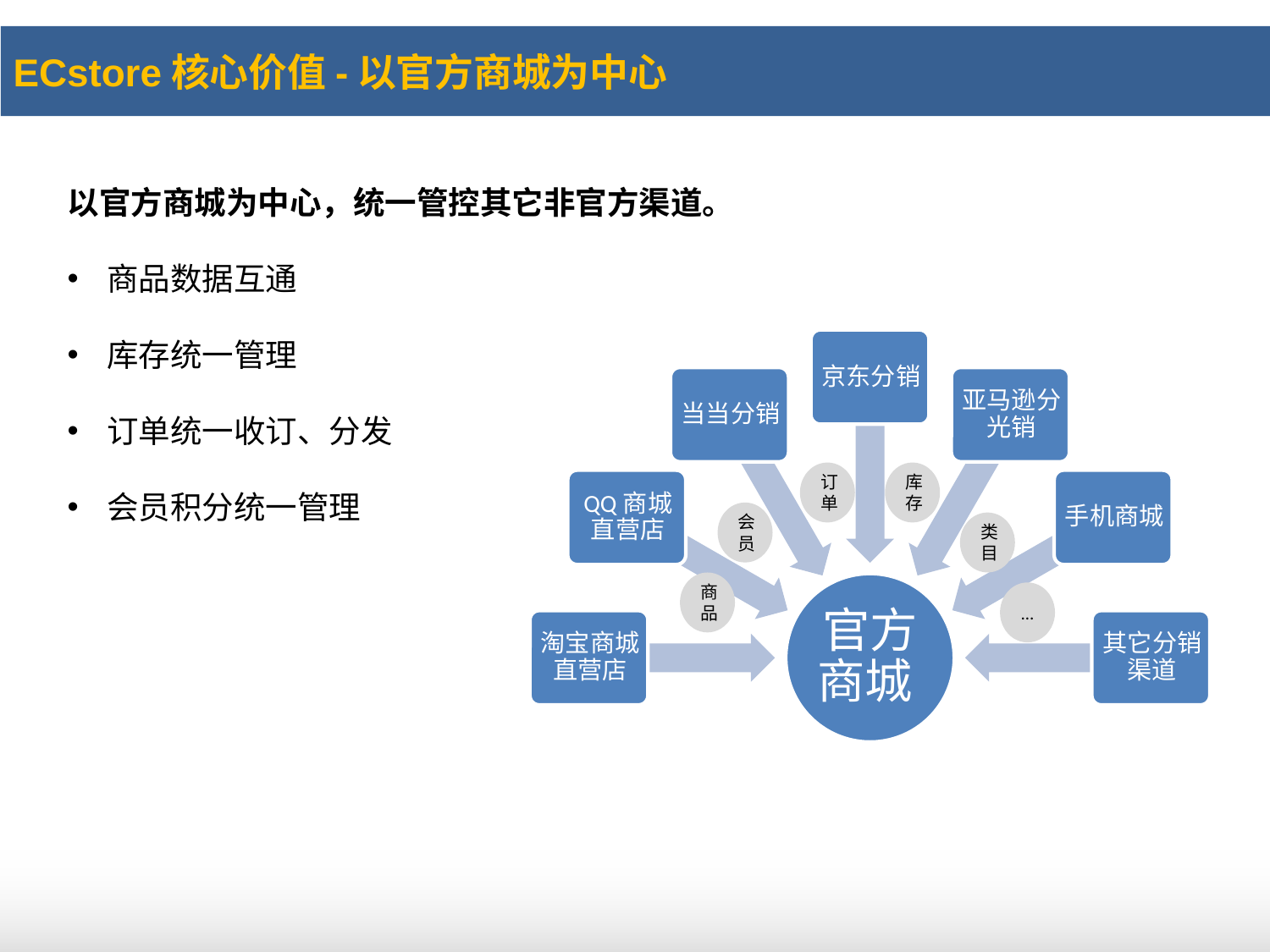

ECstore核心价值-以官方商城为中心
以官方商城为中心，统一管控其它非官方渠道。
商品数据互通
库存统一管理
订单统一收订、分发
会员积分统一管理
官方商城
淘宝商城直营店
QQ商城直营店
当当分销
京东分销
亚马逊分光销
手机商城
其它分销渠道
订单
库存
会员
类目
商品
…